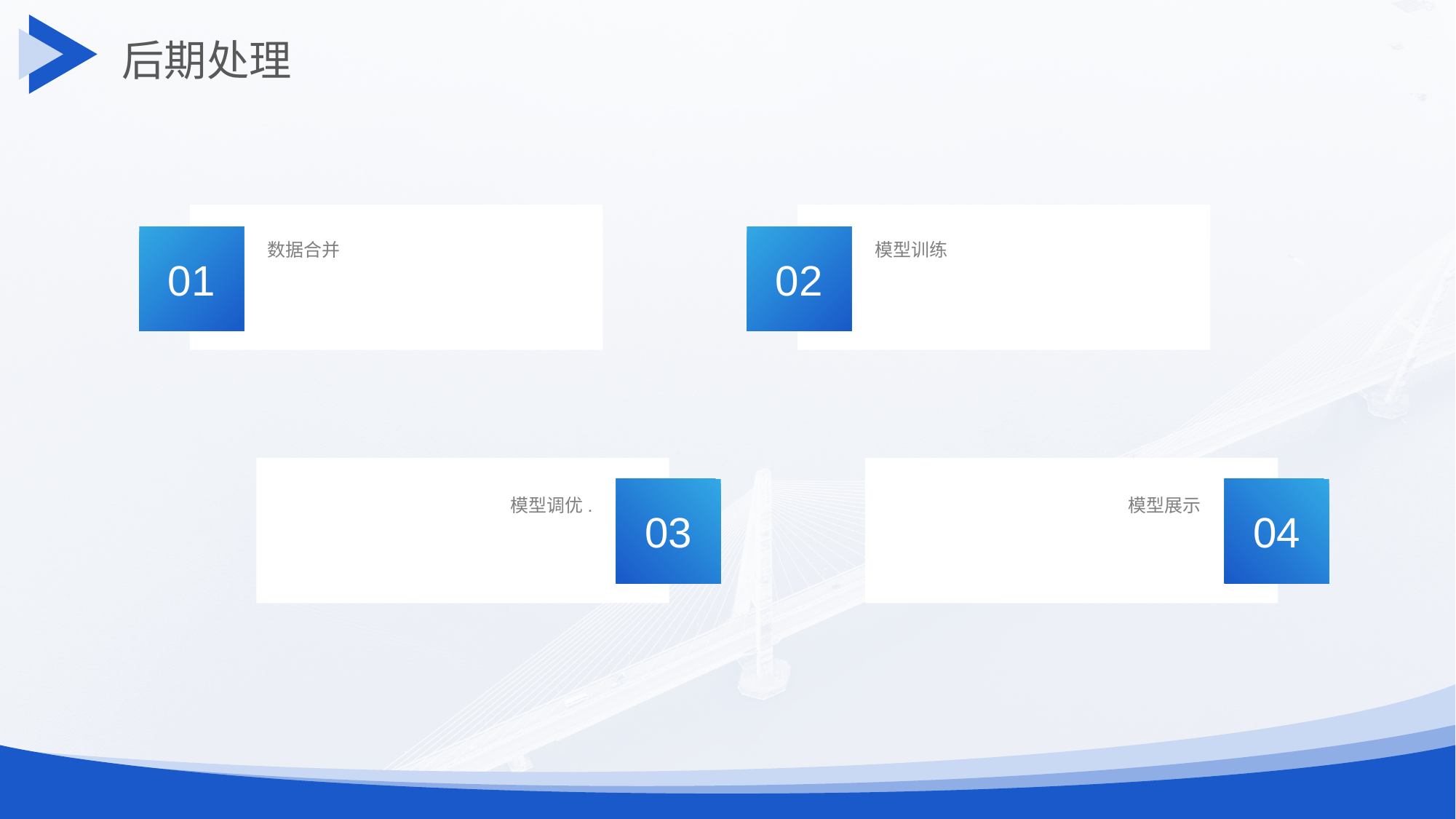

后期处理

01
数据合并

02
模型训练

03
模型调优.

04
模型展示